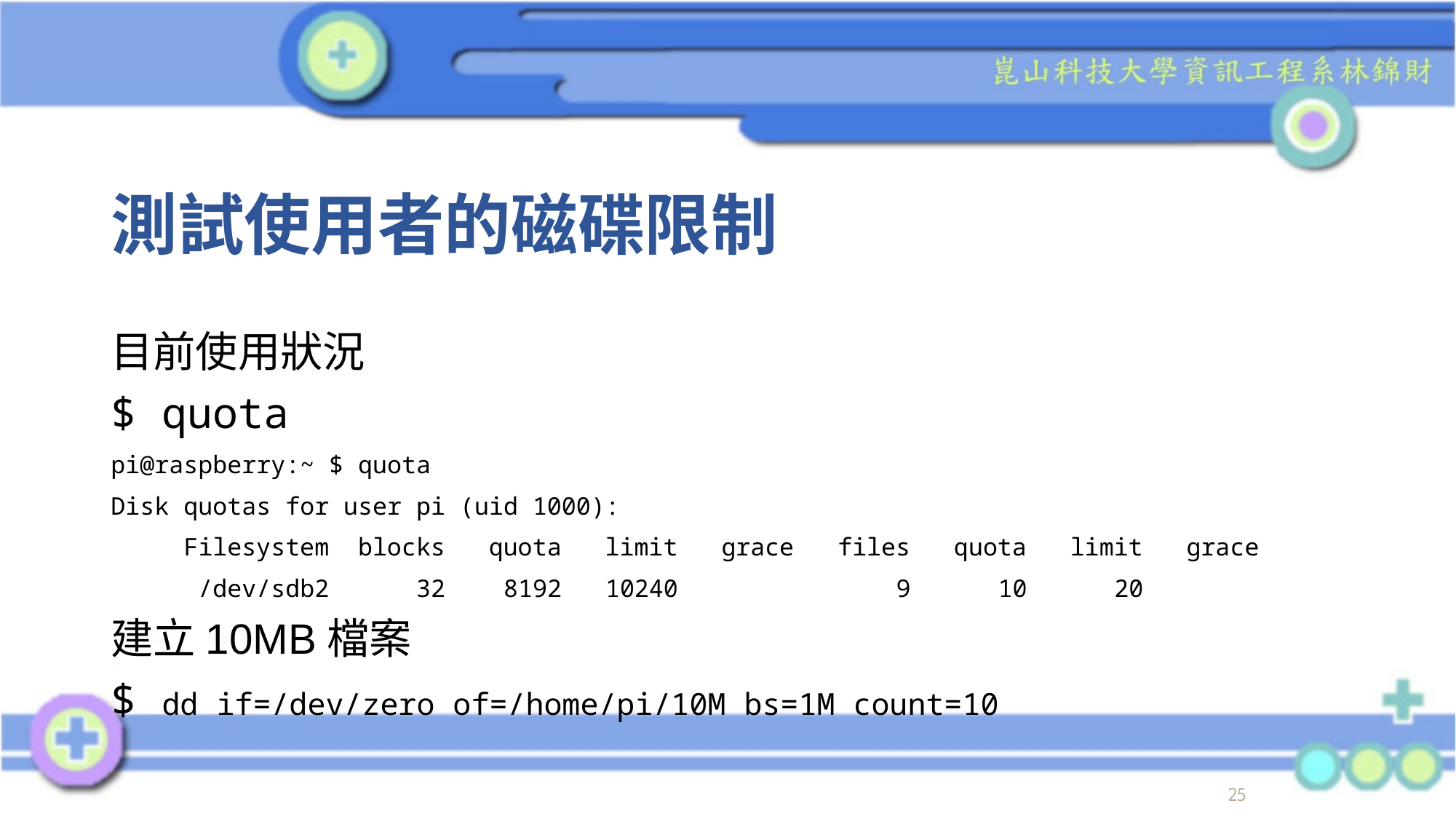

# 測試使用者的磁碟限制
目前使用狀況
$ quota
pi@raspberry:~ $ quota
Disk quotas for user pi (uid 1000):
     Filesystem  blocks   quota   limit   grace   files   quota   limit   grace
      /dev/sdb2      32    8192   10240               9      10      20
建立10MB檔案
$ dd if=/dev/zero of=/home/pi/10M bs=1M count=10

25